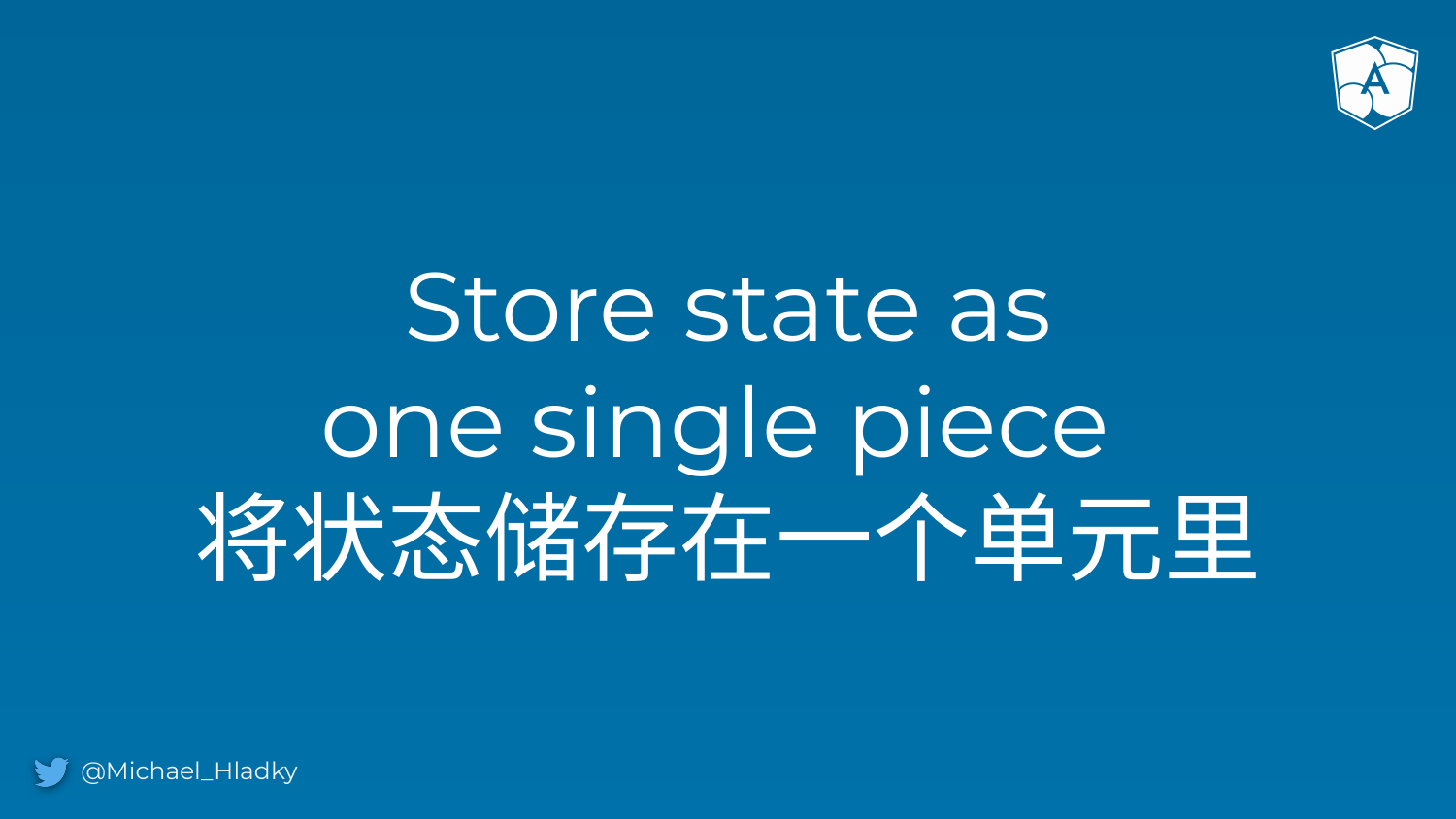

# Store state as one single piece
将状态储存在一个单元里